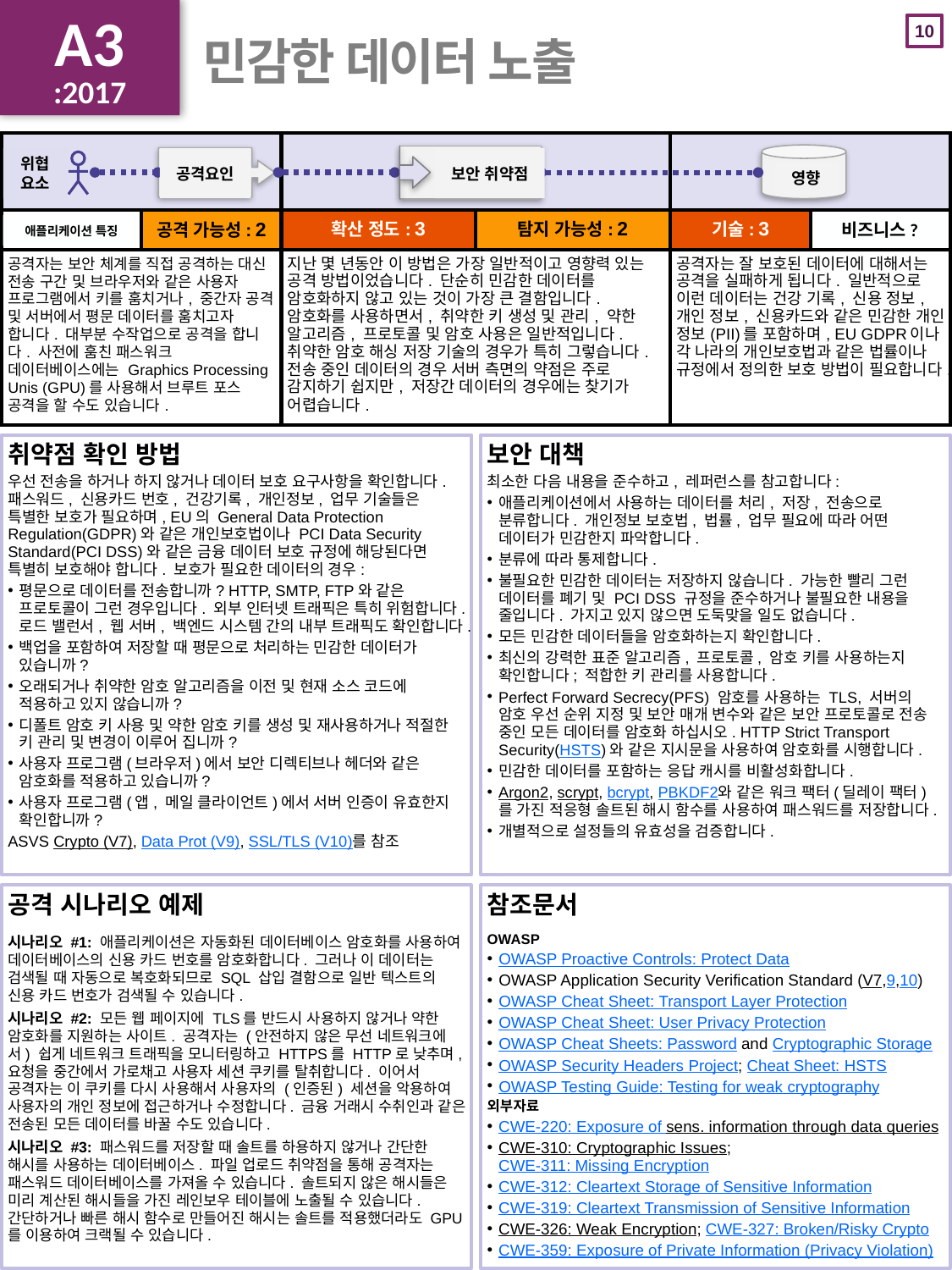

A3
:2017
# 민감한 데이터 노출
|  |  |  |  |  |  |
| --- | --- | --- | --- | --- | --- |
|  | 공격 가능성: 2 | 확산 정도: 3 | 탐지 가능성: 2 | 기술: 3 |  |
| 공격자는 보안 체계를 직접 공격하는 대신 전송 구간 및 브라우저와 같은 사용자 프로그램에서 키를 훔치거나, 중간자 공격 및 서버에서 평문 데이터를 훔치고자 합니다. 대부분 수작업으로 공격을 합니다. 사전에 훔친 패스워크 데이터베이스에는 Graphics Processing Unis (GPU)를 사용해서 브루트 포스 공격을 할 수도 있습니다. |  | 지난 몇 년동안 이 방법은 가장 일반적이고 영향력 있는 공격 방법이었습니다. 단순히 민감한 데이터를 암호화하지 않고 있는 것이 가장 큰 결함입니다. 암호화를 사용하면서, 취약한 키 생성 및 관리, 약한 알고리즘, 프로토콜 및 암호 사용은 일반적입니다. 취약한 암호 해싱 저장 기술의 경우가 특히 그렇습니다. 전송 중인 데이터의 경우 서버 측면의 약점은 주로 감지하기 쉽지만, 저장간 데이터의 경우에는 찾기가 어렵습니다. |  | 공격자는 잘 보호된 데이터에 대해서는 공격을 실패하게 됩니다. 일반적으로 이런 데이터는 건강 기록, 신용 정보, 개인 정보, 신용카드와 같은 민감한 개인 정보(PII)를 포함하며, EU GDPR이나 각 나라의 개인보호법과 같은 법률이나 규정에서 정의한 보호 방법이 필요합니다. |  |
위협요소
보안 취약점
공격요인
영향
애플리케이션 특징
비즈니스?
취약점 확인 방법
우선 전송을 하거나 하지 않거나 데이터 보호 요구사항을 확인합니다. 패스워드, 신용카드 번호, 건강기록, 개인정보, 업무 기술들은 특별한 보호가 필요하며, EU의 General Data Protection Regulation(GDPR)와 같은 개인보호법이나 PCI Data Security Standard(PCI DSS)와 같은 금융 데이터 보호 규정에 해당된다면 특별히 보호해야 합니다. 보호가 필요한 데이터의 경우:
평문으로 데이터를 전송합니까? HTTP, SMTP, FTP와 같은 프로토콜이 그런 경우입니다. 외부 인터넷 트래픽은 특히 위험합니다. 로드 밸런서, 웹 서버, 백엔드 시스템 간의 내부 트래픽도 확인합니다.
백업을 포함하여 저장할 때 평문으로 처리하는 민감한 데이터가 있습니까?
오래되거나 취약한 암호 알고리즘을 이전 및 현재 소스 코드에 적용하고 있지 않습니까?
디폴트 암호 키 사용 및 약한 암호 키를 생성 및 재사용하거나 적절한 키 관리 및 변경이 이루어 집니까?
사용자 프로그램(브라우저)에서 보안 디렉티브나 헤더와 같은 암호화를 적용하고 있습니까?
사용자 프로그램(앱, 메일 클라이언트)에서 서버 인증이 유효한지 확인합니까?
ASVS Crypto (V7), Data Prot (V9), SSL/TLS (V10)를 참조
보안 대책
최소한 다음 내용을 준수하고, 레퍼런스를 참고합니다:
애플리케이션에서 사용하는 데이터를 처리, 저장, 전송으로 분류합니다. 개인정보 보호법, 법률, 업무 필요에 따라 어떤 데이터가 민감한지 파악합니다.
분류에 따라 통제합니다.
불필요한 민감한 데이터는 저장하지 않습니다. 가능한 빨리 그런 데이터를 폐기 및 PCI DSS 규정을 준수하거나 불필요한 내용을 줄입니다. 가지고 있지 않으면 도둑맞을 일도 없습니다.
모든 민감한 데이터들을 암호화하는지 확인합니다.
최신의 강력한 표준 알고리즘, 프로토콜, 암호 키를 사용하는지 확인합니다; 적합한 키 관리를 사용합니다.
Perfect Forward Secrecy(PFS) 암호를 사용하는 TLS, 서버의 암호 우선 순위 지정 및 보안 매개 변수와 같은 보안 프로토콜로 전송 중인 모든 데이터를 암호화 하십시오. HTTP Strict Transport Security(HSTS)와 같은 지시문을 사용하여 암호화를 시행합니다.
민감한 데이터를 포함하는 응답 캐시를 비활성화합니다.
Argon2, scrypt, bcrypt, PBKDF2와 같은 워크 팩터(딜레이 팩터)를 가진 적응형 솔트된 해시 함수를 사용하여 패스워드를 저장합니다.
개별적으로 설정들의 유효성을 검증합니다.
공격 시나리오 예제

시나리오 #1: 애플리케이션은 자동화된 데이터베이스 암호화를 사용하여 데이터베이스의 신용 카드 번호를 암호화합니다. 그러나 이 데이터는 검색될 때 자동으로 복호화되므로 SQL 삽입 결함으로 일반 텍스트의 신용 카드 번호가 검색될 수 있습니다.
시나리오 #2: 모든 웹 페이지에 TLS를 반드시 사용하지 않거나 약한 암호화를 지원하는 사이트. 공격자는 (안전하지 않은 무선 네트워크에서) 쉽게 네트워크 트래픽을 모니터링하고 HTTPS를 HTTP로 낮추며, 요청을 중간에서 가로채고 사용자 세션 쿠키를 탈취합니다. 이어서 공격자는 이 쿠키를 다시 사용해서 사용자의 (인증된) 세션을 악용하여 사용자의 개인 정보에 접근하거나 수정합니다. 금융 거래시 수취인과 같은 전송된 모든 데이터를 바꿀 수도 있습니다.
시나리오 #3: 패스워드를 저장할 때 솔트를 하용하지 않거나 간단한 해시를 사용하는 데이터베이스. 파일 업로드 취약점을 통해 공격자는 패스워드 데이터베이스를 가져올 수 있습니다. 솔트되지 않은 해시들은 미리 계산된 해시들을 가진 레인보우 테이블에 노출될 수 있습니다. 간단하거나 빠른 해시 함수로 만들어진 해시는 솔트를 적용했더라도 GPU를 이용하여 크랙될 수 있습니다.
참조문서

OWASP
OWASP Proactive Controls: Protect Data
OWASP Application Security Verification Standard (V7,9,10)
OWASP Cheat Sheet: Transport Layer Protection
OWASP Cheat Sheet: User Privacy Protection
OWASP Cheat Sheets: Password and Cryptographic Storage
OWASP Security Headers Project; Cheat Sheet: HSTS
OWASP Testing Guide: Testing for weak cryptography
외부자료
CWE-220: Exposure of sens. information through data queries
CWE-310: Cryptographic Issues; CWE-311: Missing Encryption
CWE-312: Cleartext Storage of Sensitive Information
CWE-319: Cleartext Transmission of Sensitive Information
CWE-326: Weak Encryption; CWE-327: Broken/Risky Crypto
CWE-359: Exposure of Private Information (Privacy Violation)